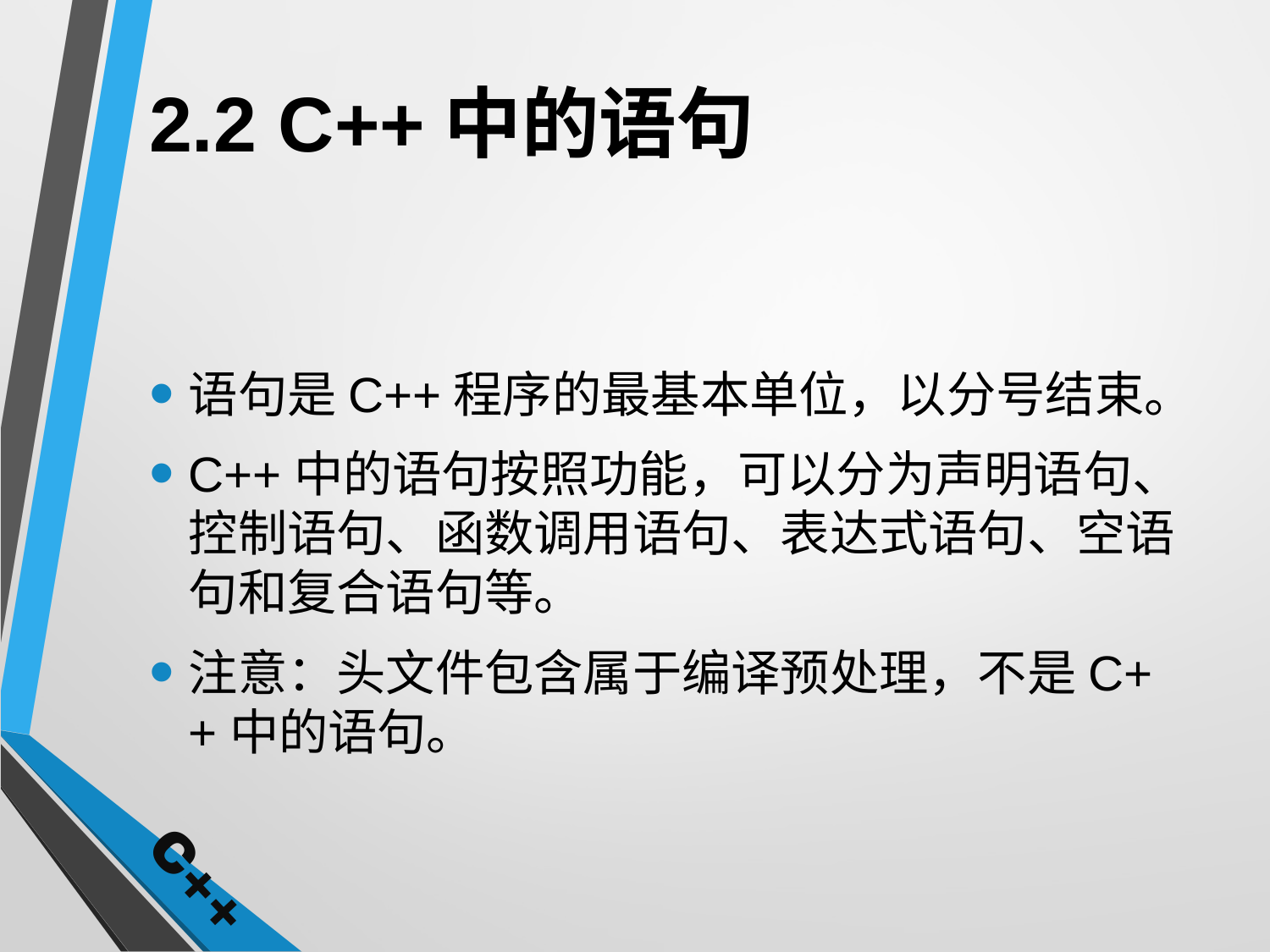

# 2.2 C++中的语句
语句是C++程序的最基本单位，以分号结束。
C++中的语句按照功能，可以分为声明语句、控制语句、函数调用语句、表达式语句、空语句和复合语句等。
注意：头文件包含属于编译预处理，不是C++中的语句。